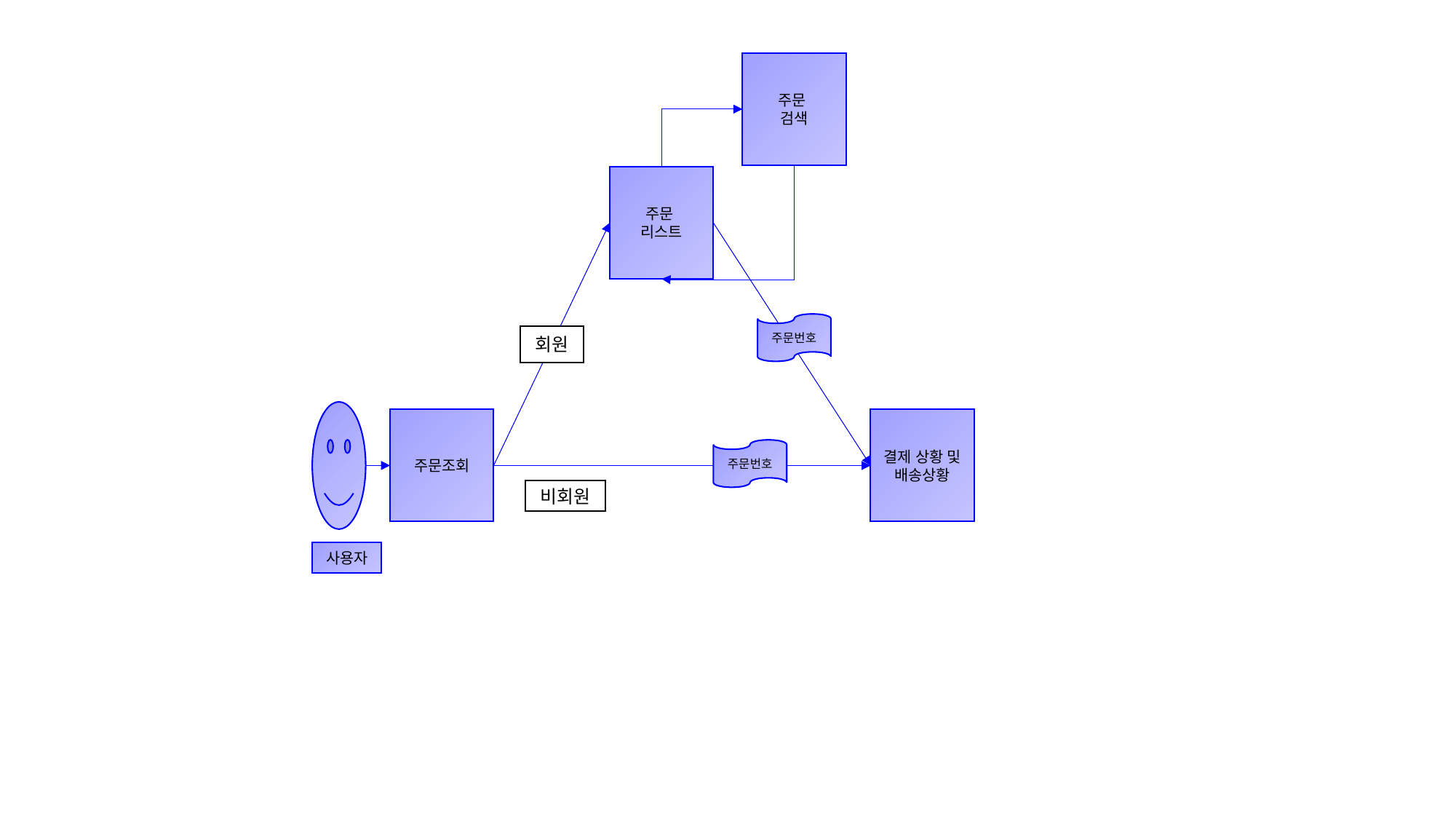

주문조회
주문
검색
주문
리스트
주문번호
회원

결제 상황 및 배송상황
주문조회
주문번호
비회원
사용자